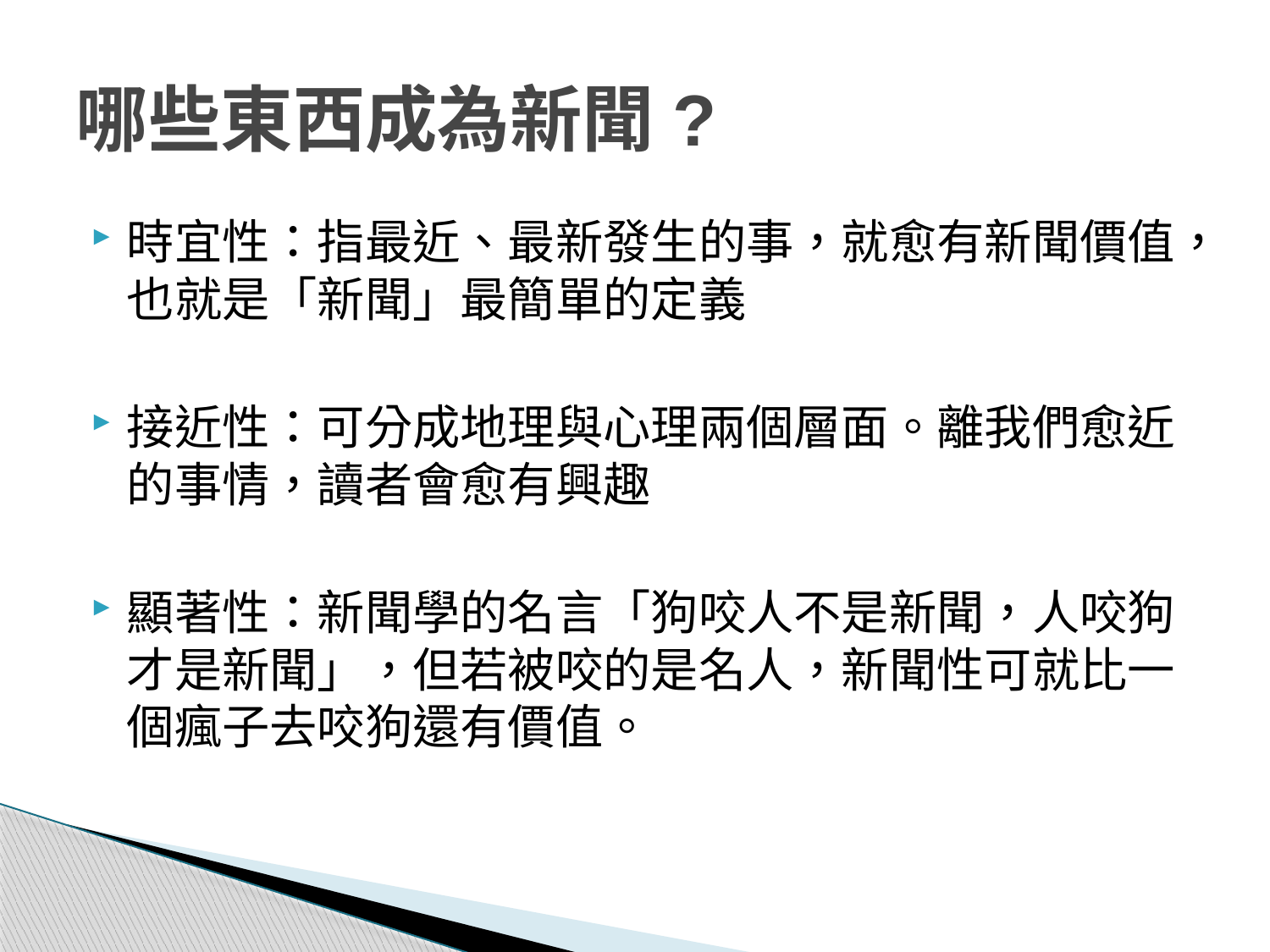

# 哪些東西成為新聞?
時宜性：指最近、最新發生的事，就愈有新聞價值，也就是「新聞」最簡單的定義

接近性：可分成地理與心理兩個層面。離我們愈近的事情，讀者會愈有興趣

顯著性：新聞學的名言「狗咬人不是新聞，人咬狗才是新聞」，但若被咬的是名人，新聞性可就比一個瘋子去咬狗還有價值。